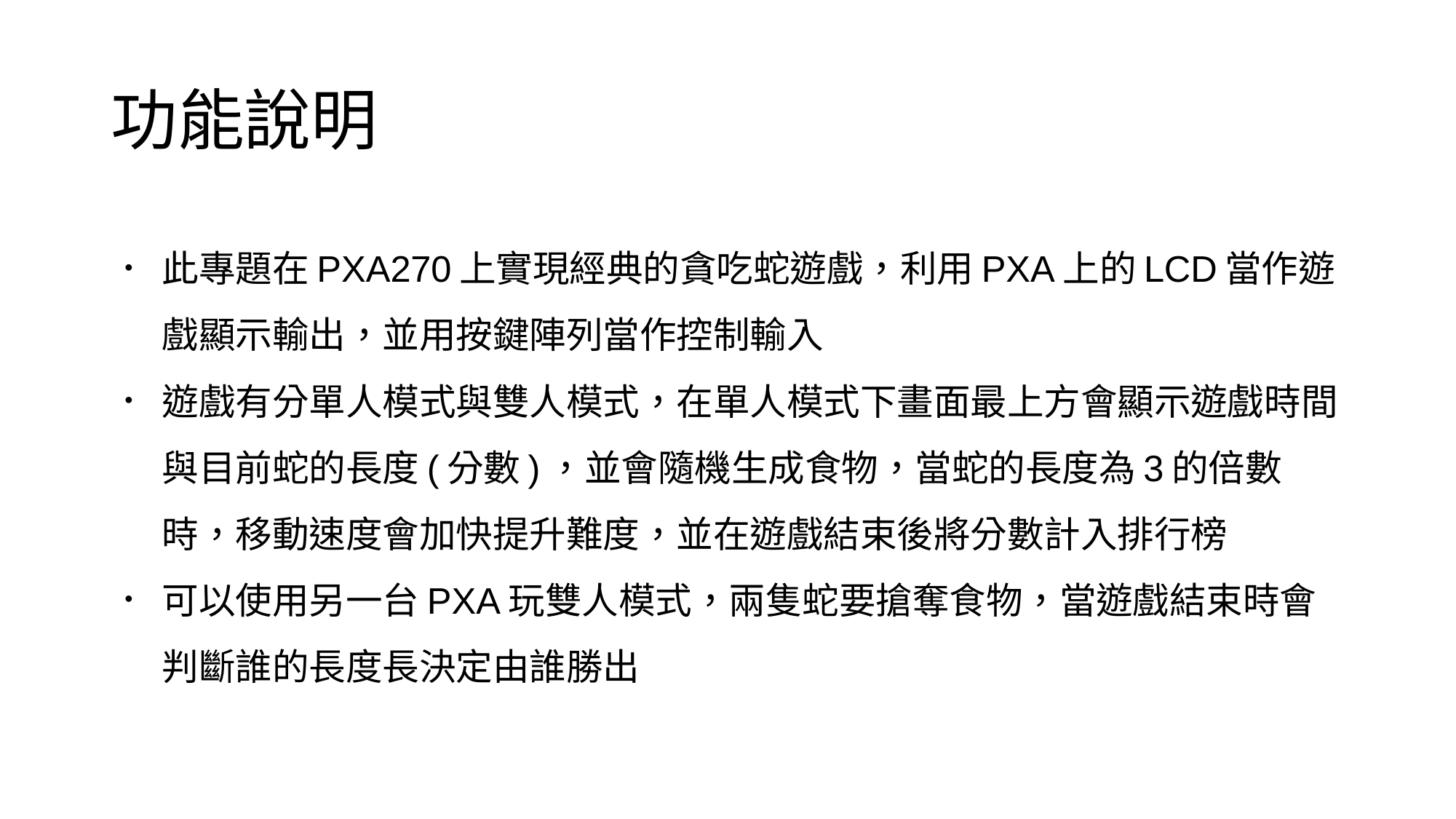

# 功能說明
此專題在PXA270上實現經典的貪吃蛇遊戲，利用PXA上的LCD當作遊戲顯示輸出，並用按鍵陣列當作控制輸入
遊戲有分單人模式與雙人模式，在單人模式下畫面最上方會顯示遊戲時間與目前蛇的長度(分數)，並會隨機生成食物，當蛇的長度為3的倍數時，移動速度會加快提升難度，並在遊戲結束後將分數計入排行榜
可以使用另一台PXA玩雙人模式，兩隻蛇要搶奪食物，當遊戲結束時會判斷誰的長度長決定由誰勝出